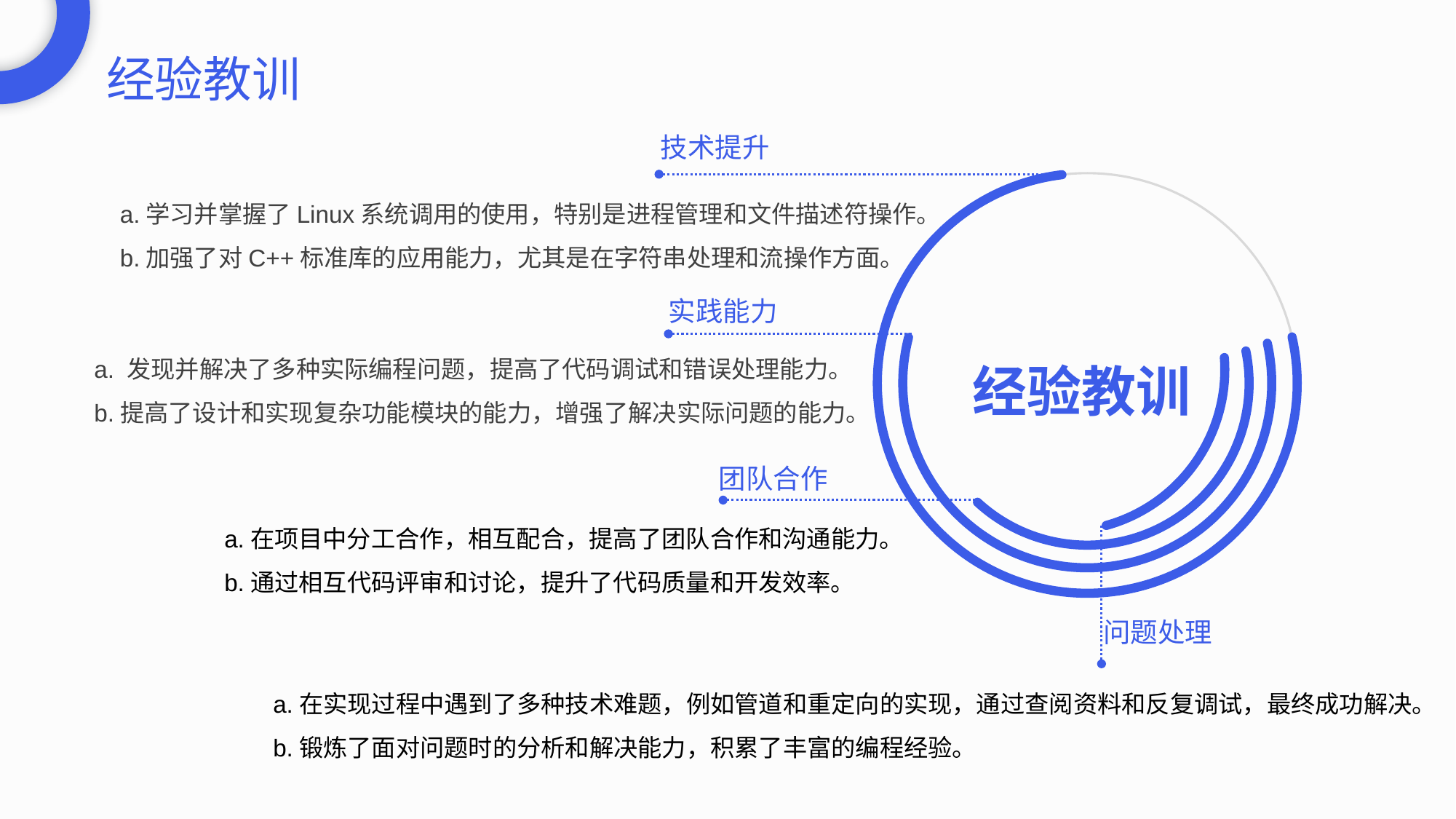

经验教训
技术提升
a.学习并掌握了Linux系统调用的使用，特别是进程管理和文件描述符操作。
b.加强了对C++标准库的应用能力，尤其是在字符串处理和流操作方面。

实践能力
a. 发现并解决了多种实际编程问题，提高了代码调试和错误处理能力。
b.提高了设计和实现复杂功能模块的能力，增强了解决实际问题的能力。
经验教训
团队合作
a.在项目中分工合作，相互配合，提高了团队合作和沟通能力。
b.通过相互代码评审和讨论，提升了代码质量和开发效率。
问题处理
a.在实现过程中遇到了多种技术难题，例如管道和重定向的实现，通过查阅资料和反复调试，最终成功解决。
b.锻炼了面对问题时的分析和解决能力，积累了丰富的编程经验。